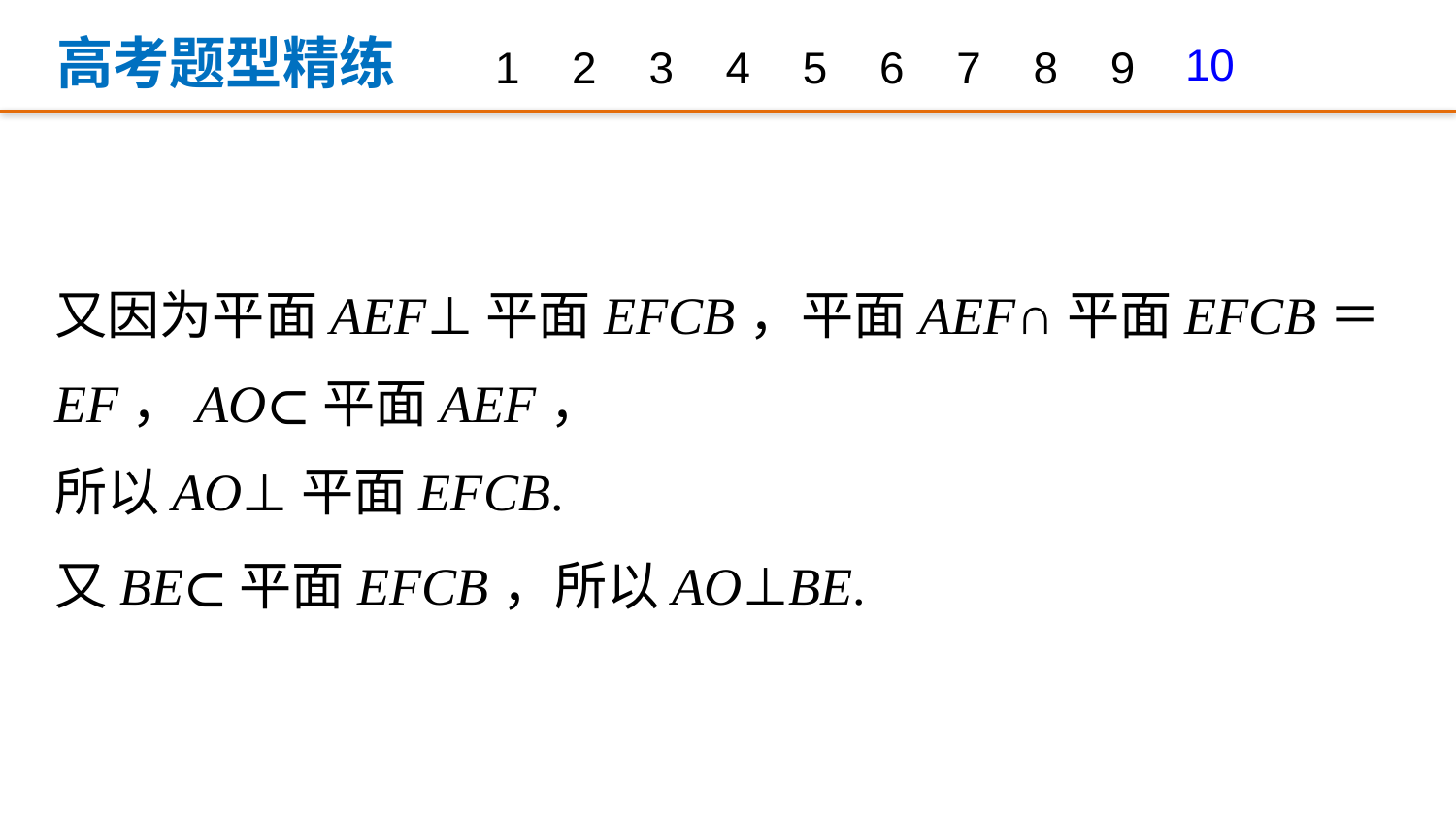

高考题型精练
1
2
3
4
5
6
7
8
9
10
又因为平面AEF⊥平面EFCB，平面AEF∩平面EFCB＝EF，AO⊂平面AEF，
所以AO⊥平面EFCB.
又BE⊂平面EFCB，所以AO⊥BE.